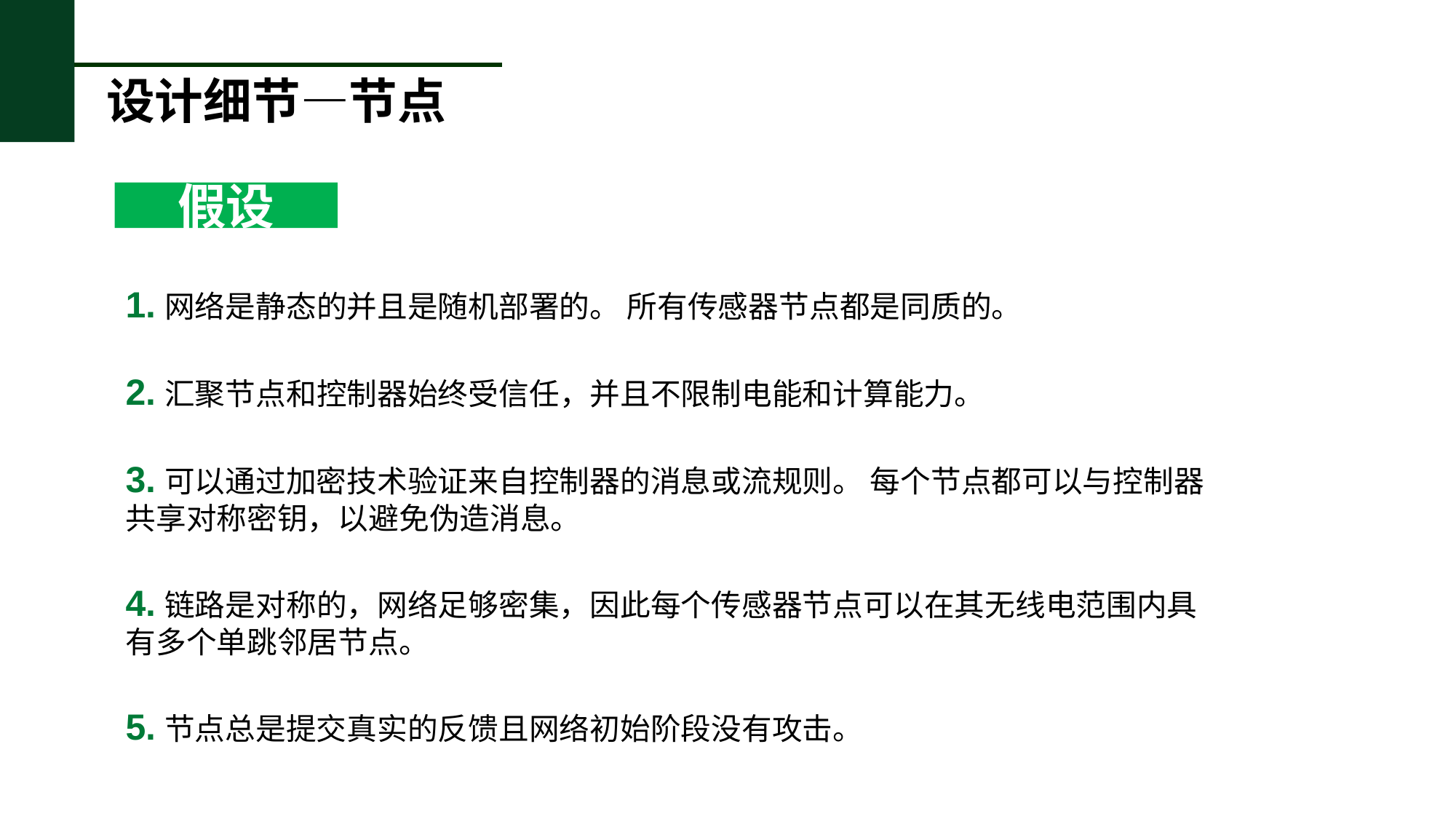

设计细节—节点
假设
1.网络是静态的并且是随机部署的。 所有传感器节点都是同质的。

2.汇聚节点和控制器始终受信任，并且不限制电能和计算能力。

3.可以通过加密技术验证来自控制器的消息或流规则。 每个节点都可以与控制器共享对称密钥，以避免伪造消息。

4.链路是对称的，网络足够密集，因此每个传感器节点可以在其无线电范围内具有多个单跳邻居节点。

5.节点总是提交真实的反馈且网络初始阶段没有攻击。